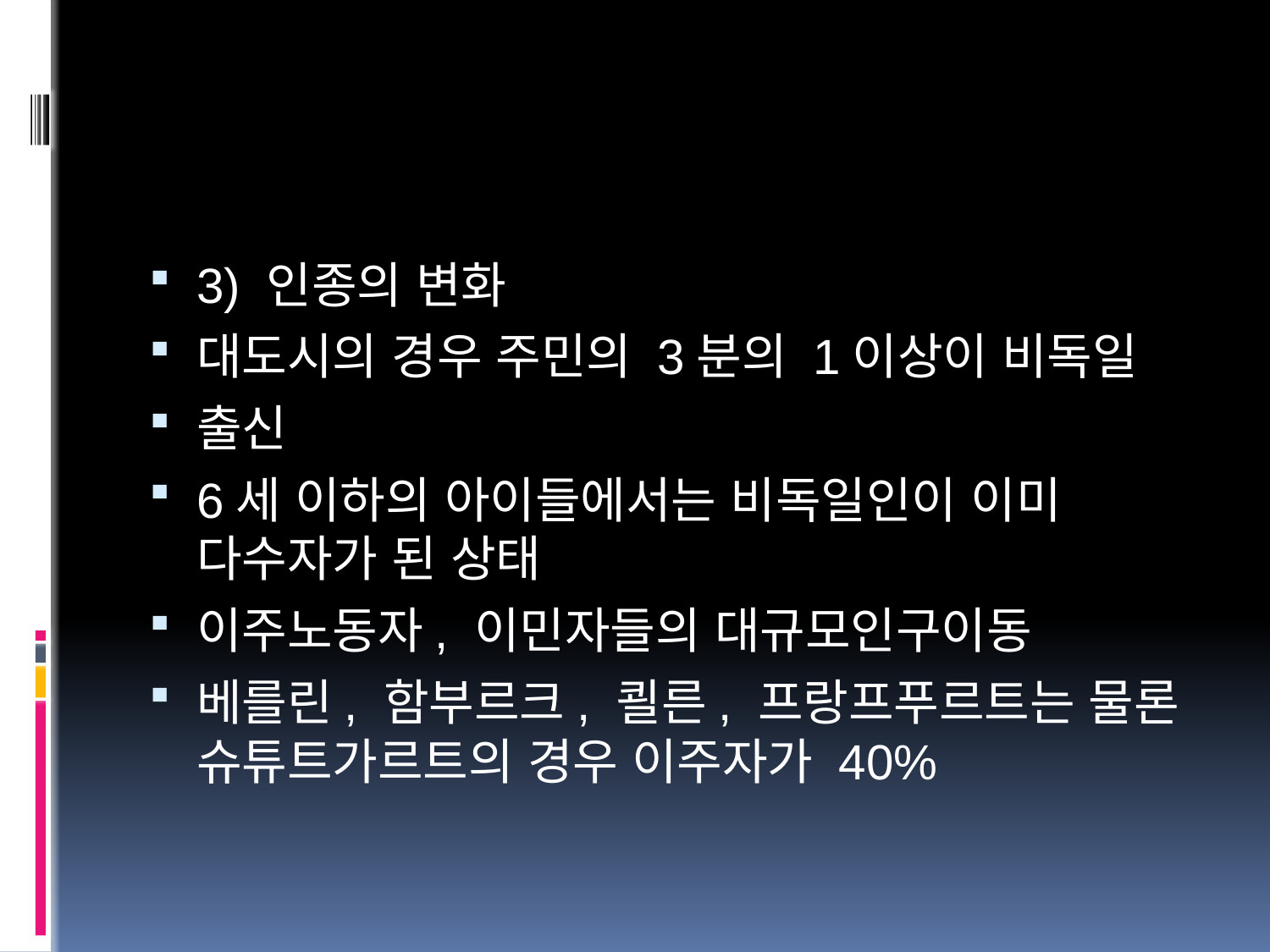

#
3) 인종의 변화
대도시의 경우 주민의 3분의 1이상이 비독일
출신
6세 이하의 아이들에서는 비독일인이 이미 다수자가 된 상태
이주노동자, 이민자들의 대규모인구이동
베를린, 함부르크, 쾰른, 프랑프푸르트는 물론 슈튜트가르트의 경우 이주자가 40%